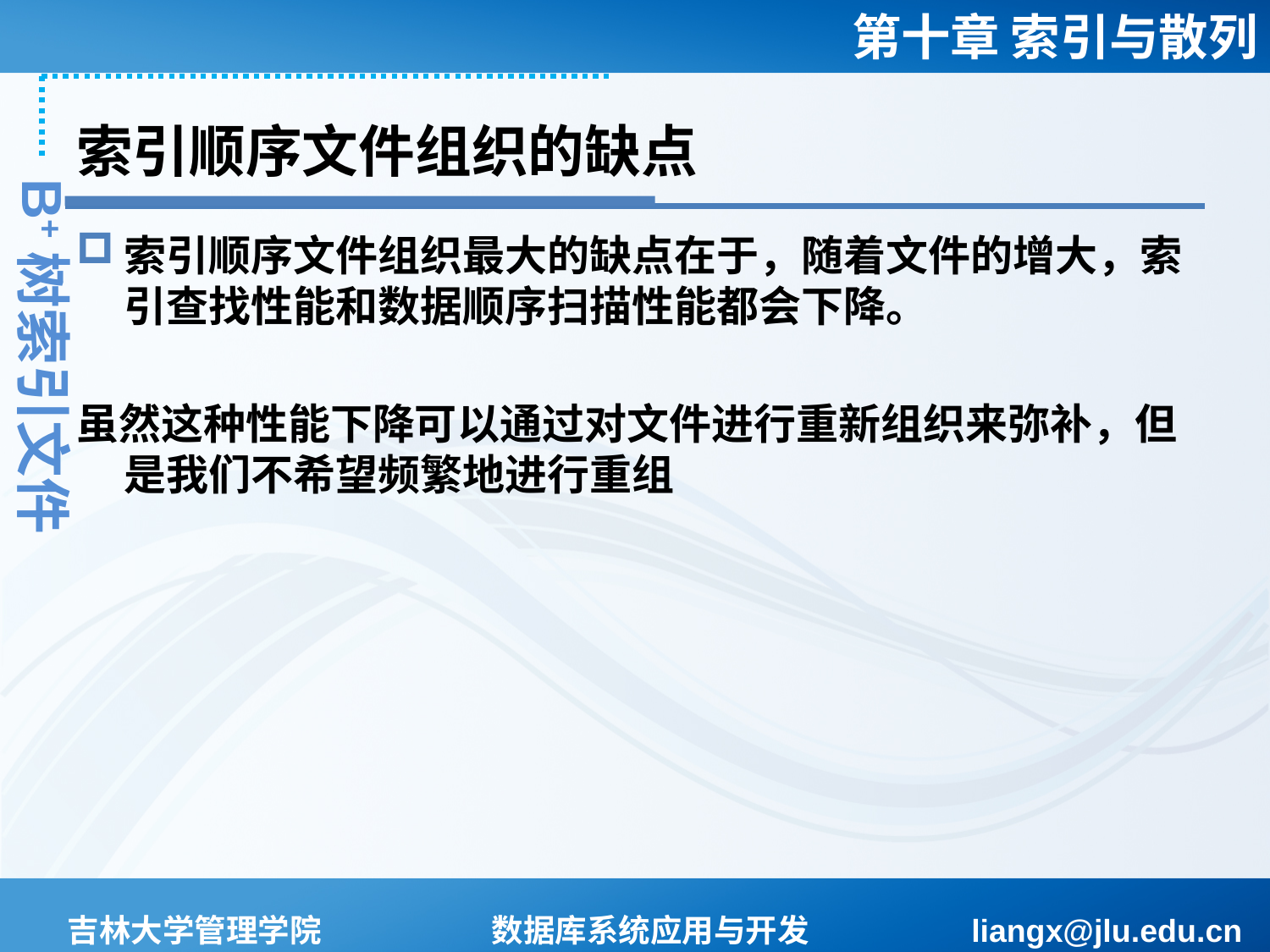

# 索引顺序文件组织的缺点
B+树索引文件

索引顺序文件组织最大的缺点在于，随着文件的增大，索引查找性能和数据顺序扫描性能都会下降。

虽然这种性能下降可以通过对文件进行重新组织来弥补，但是我们不希望频繁地进行重组